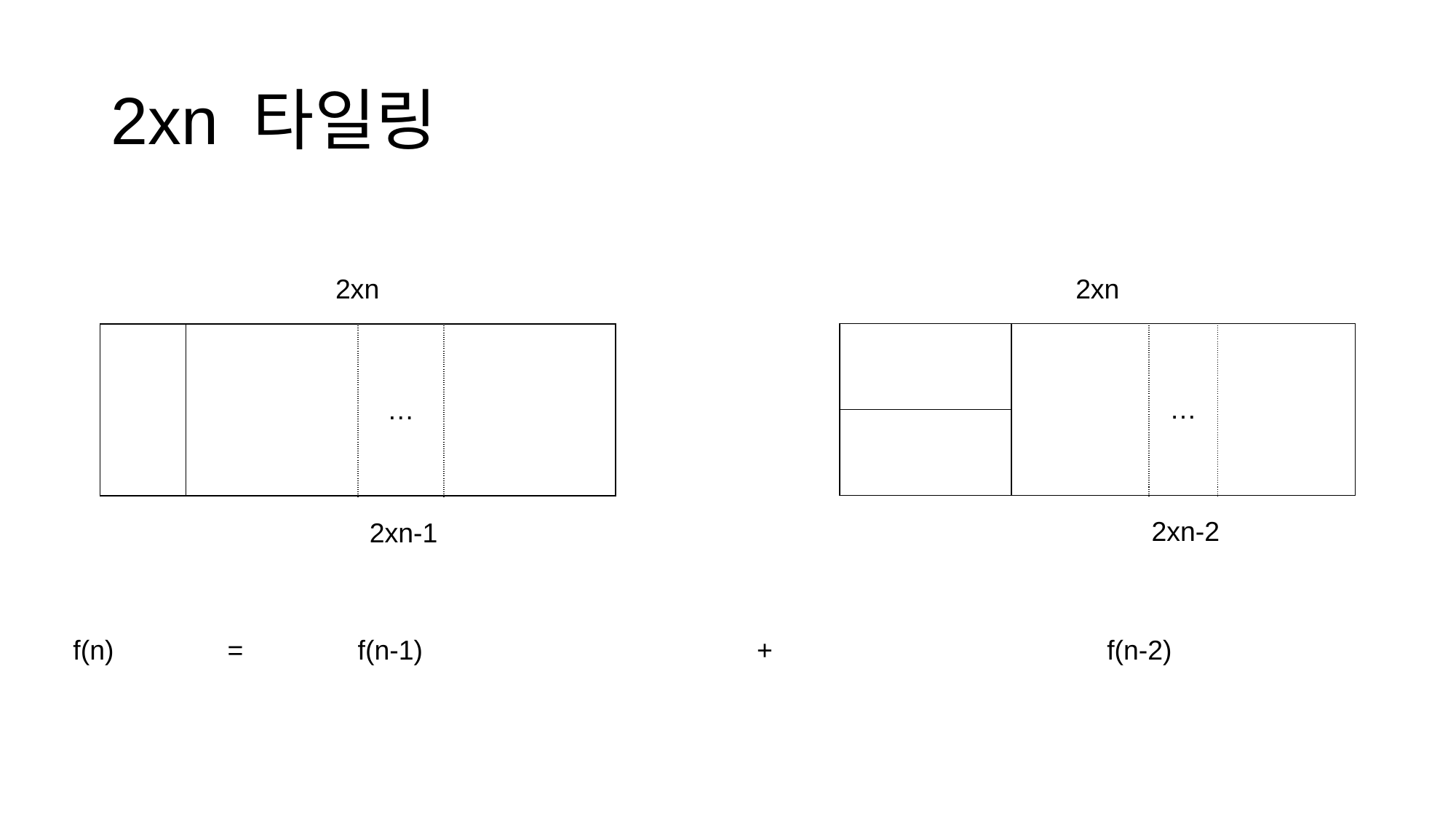

# 2xn 타일링
2xn
2xn
|  |  | … |  |
| --- | --- | --- | --- |
|  |  |  |  |
|  |  | … |  |
| --- | --- | --- | --- |
2xn-2
2xn-1
f(n)
=
f(n-1)
+
f(n-2)